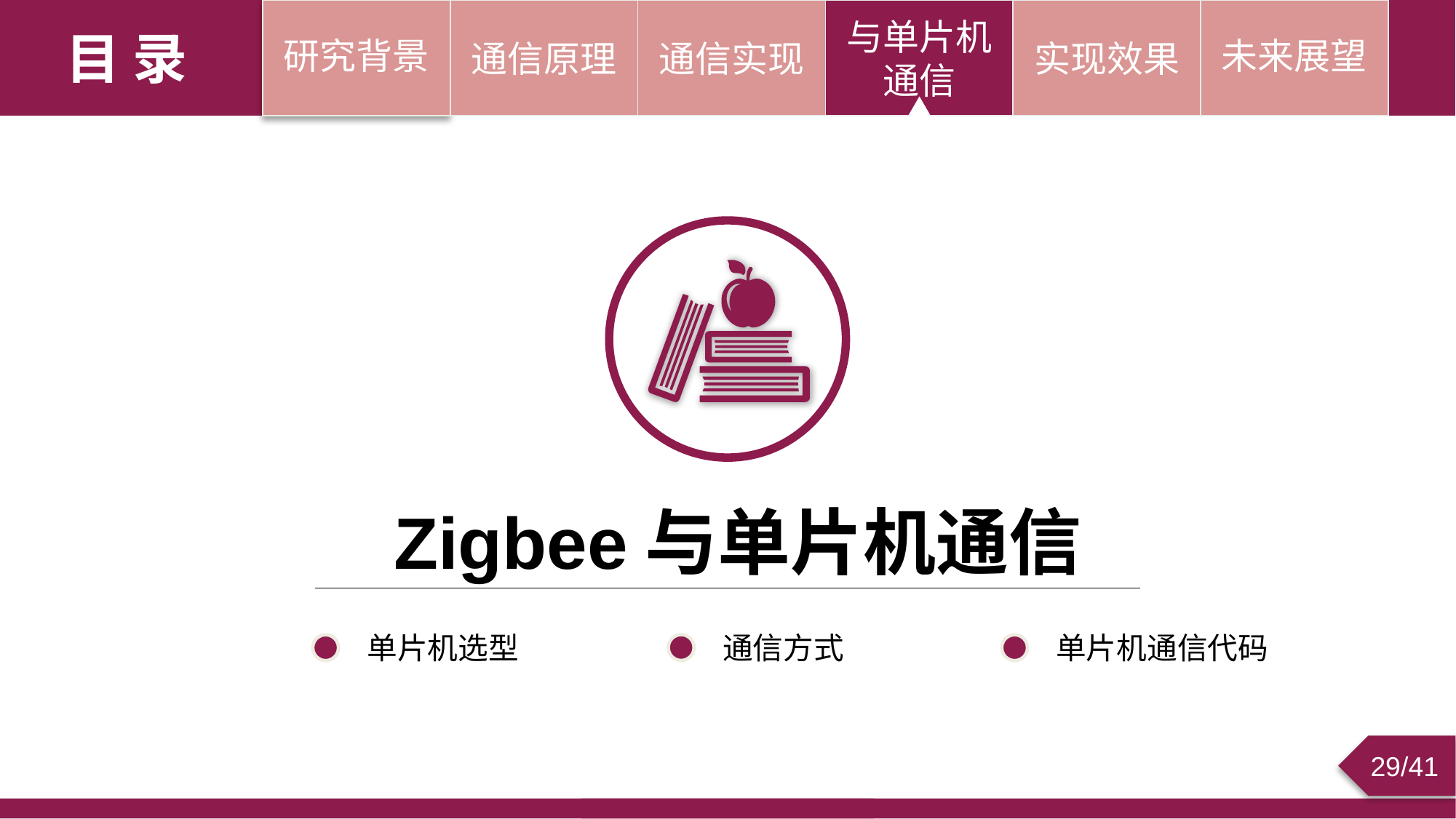

通信原理
通信实现
与单片机通信
实现效果
未来展望

研究背景
目 录

 Zigbee与单片机通信

通信方式

单片机选型

单片机通信代码

29/41